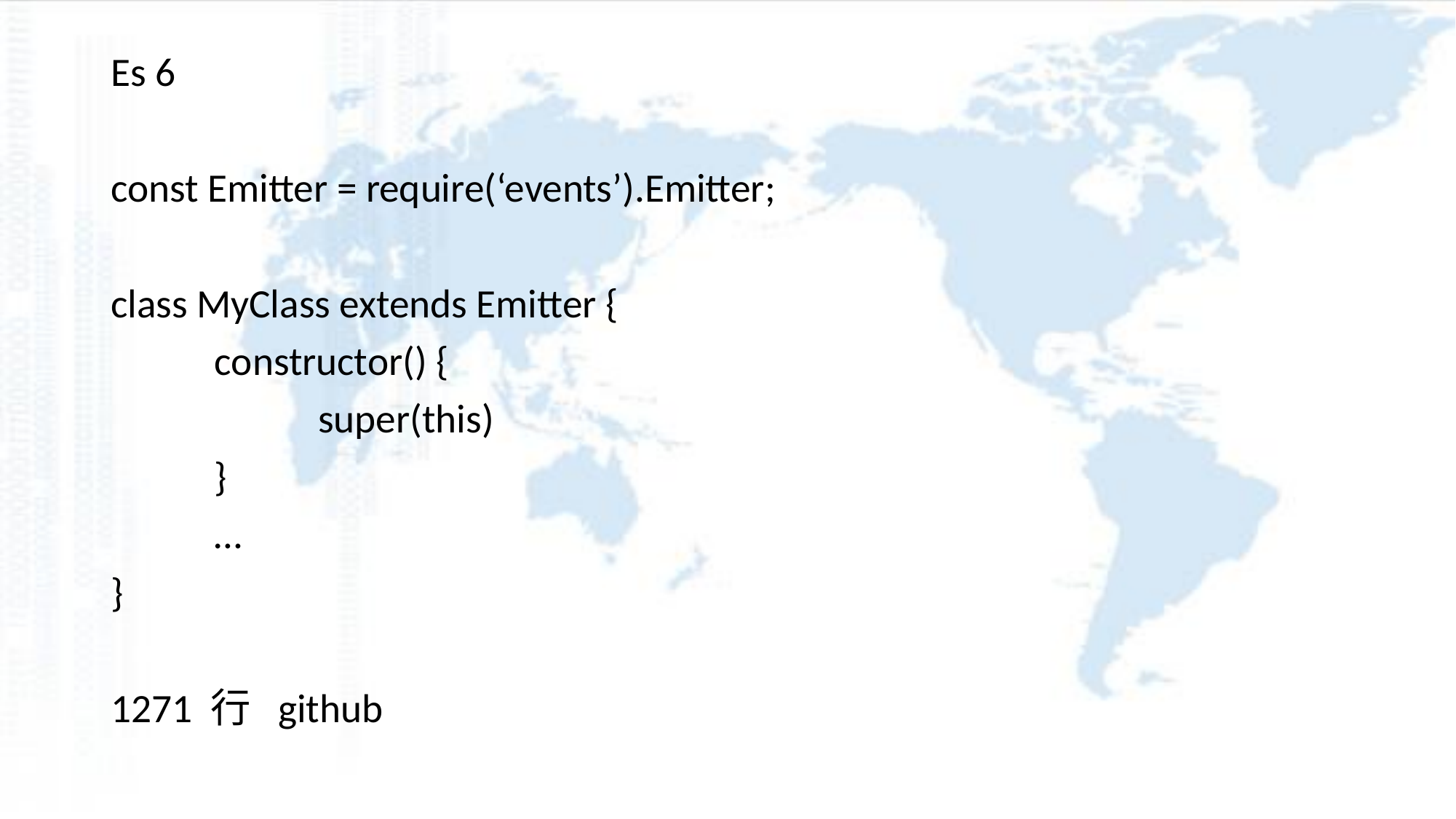

Es 6

const Emitter = require(‘events’).Emitter;

class MyClass extends Emitter {
	constructor() {
		super(this)
	}
	…
}

1271 行  github